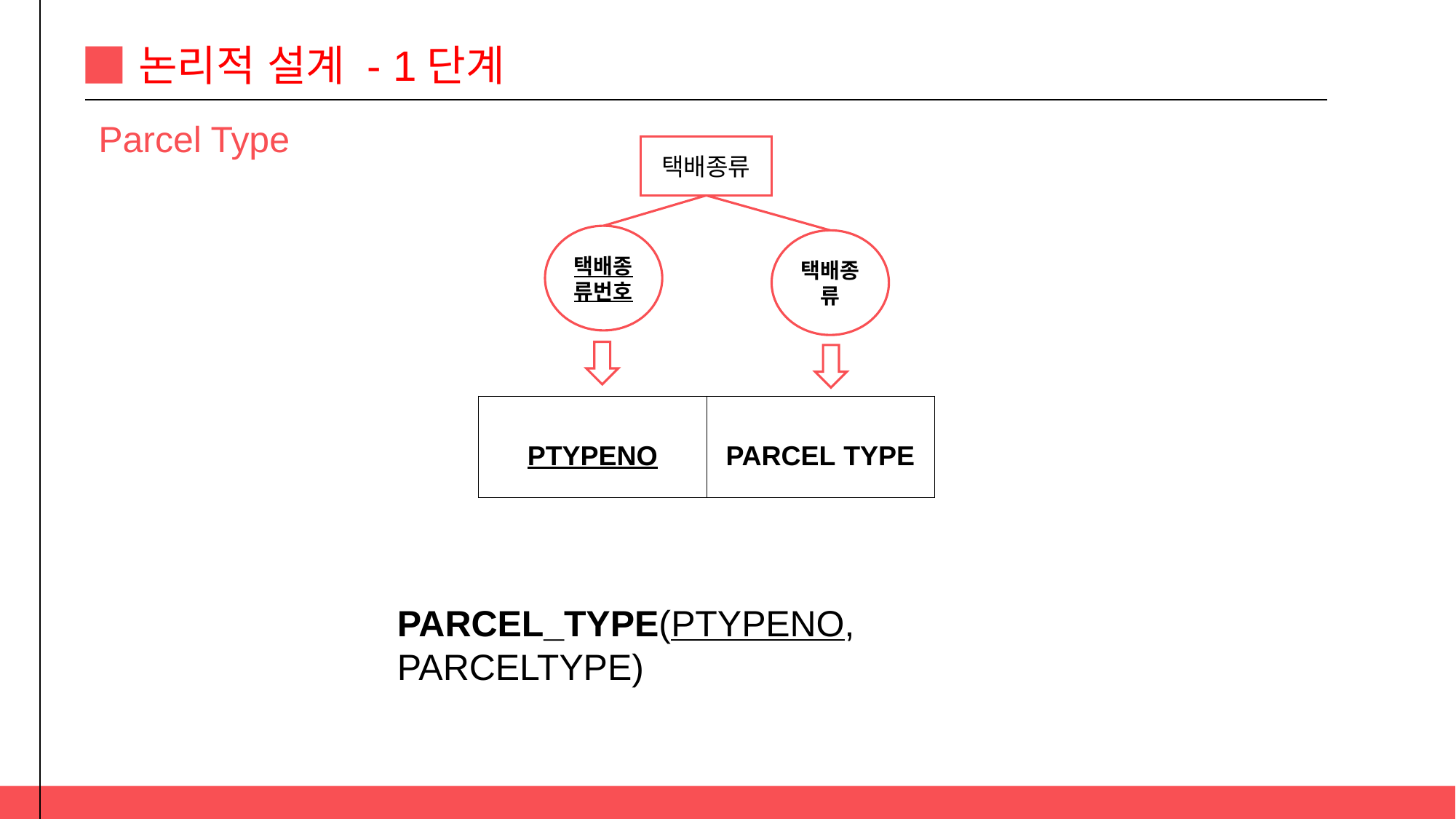

논리적 설계 - 1단계

Parcel Type

택배종류
택배종류번호
택배종류

| PTYPENO | PARCEL TYPE |
| --- | --- |
PARCEL_TYPE(PTYPENO, PARCELTYPE)